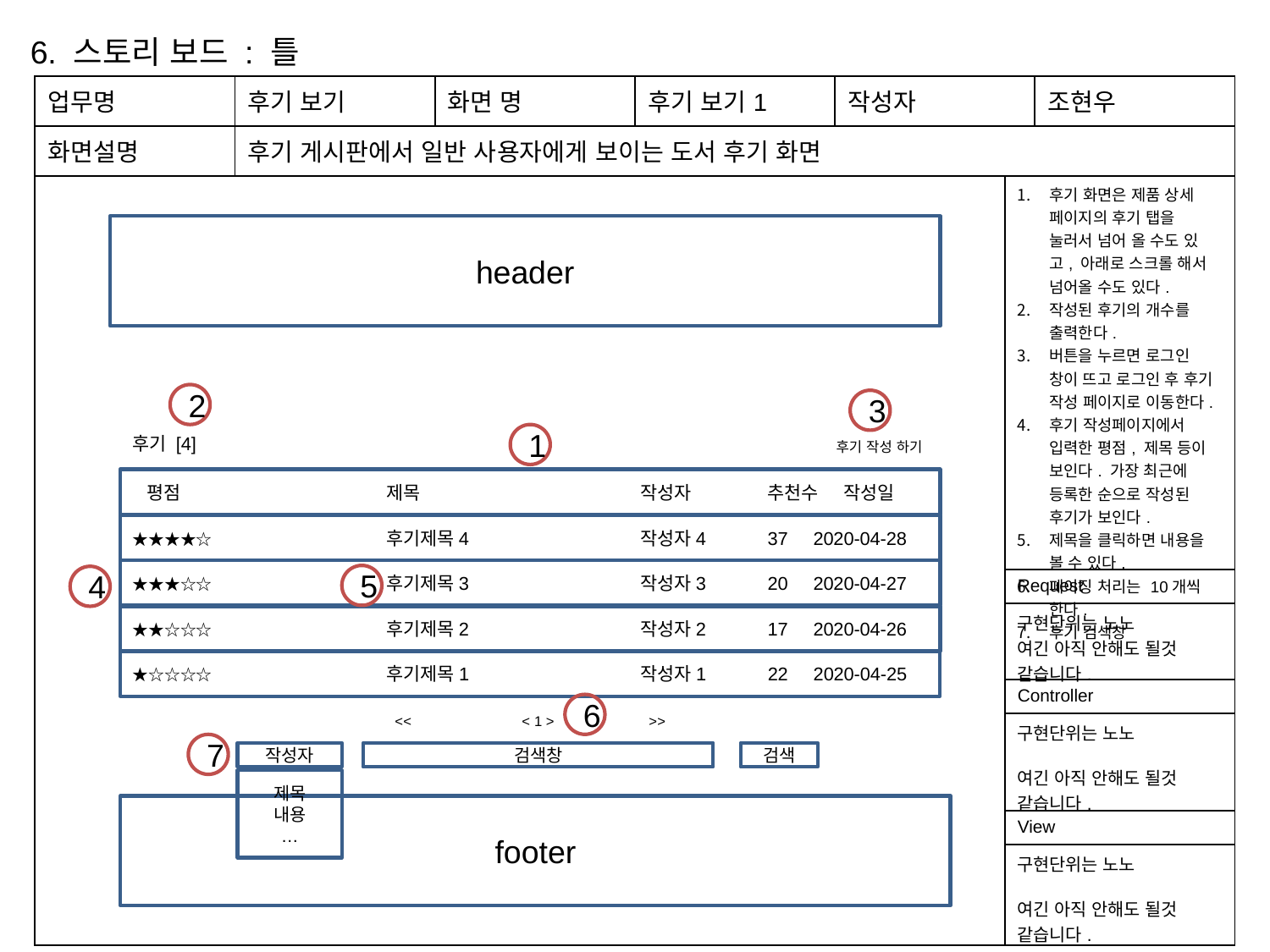

6. 스토리 보드 : 틀

| 업무명 | 후기 보기 | 화면 명 | 후기 보기1 | 작성자 |  | 조현우 |
| --- | --- | --- | --- | --- | --- | --- |
| 화면설명 | 후기 게시판에서 일반 사용자에게 보이는 도서 후기 화면 |  |  |  |  |  |
|  |  |  |  |  | 후기 화면은 제품 상세 페이지의 후기 탭을 눌러서 넘어 올 수도 있고, 아래로 스크롤 해서 넘어올 수도 있다. 작성된 후기의 개수를 출력한다. 버튼을 누르면 로그인 창이 뜨고 로그인 후 후기 작성 페이지로 이동한다. 후기 작성페이지에서 입력한 평점, 제목 등이 보인다. 가장 최근에 등록한 순으로 작성된 후기가 보인다. 제목을 클릭하면 내용을 볼 수 있다. 페이징 처리는 10개씩 한다. 후기 검색창 |  |
|  |  |  |  |  | Request |  |
|  |  |  |  |  | 구현단위는 노노 여긴 아직 안해도 될것 같습니다. |  |
|  |  |  |  |  | Controller |  |
|  |  |  |  |  | 구현단위는 노노 여긴 아직 안해도 될것 같습니다. |  |
|  |  |  |  |  | View |  |
|  |  |  |  |  | 구현단위는 노노 여긴 아직 안해도 될것 같습니다. |  |
header
2
3
후기 [4]
후기 작성 하기
  평점		제목		작성자	추천수     작성일
★★★★☆		후기제목4		작성자4	37     2020-04-28
★★★☆☆		후기제목3		작성자3	20     2020-04-27
★★☆☆☆		후기제목2		작성자2	17     2020-04-26
★☆☆☆☆		후기제목1		작성자1	22     2020-04-25
<<	< 1 >	>>
1
5
4
6
7
footer
작성자
검색창
검색
제목
내용
…